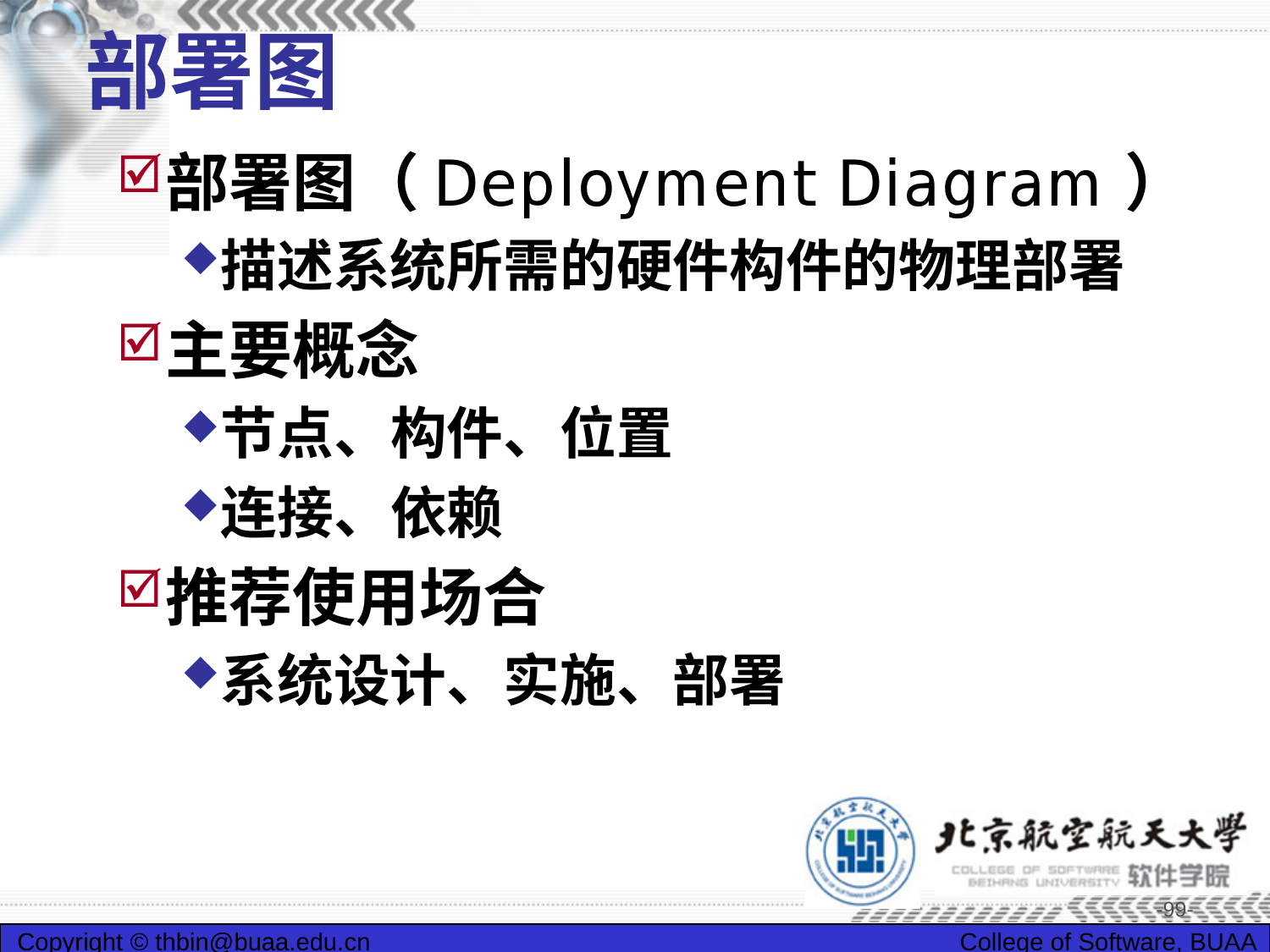

# 部署图
部署图（Deployment Diagram）
描述系统所需的硬件构件的物理部署
主要概念
节点、构件、位置
连接、依赖
推荐使用场合
系统设计、实施、部署
-99-